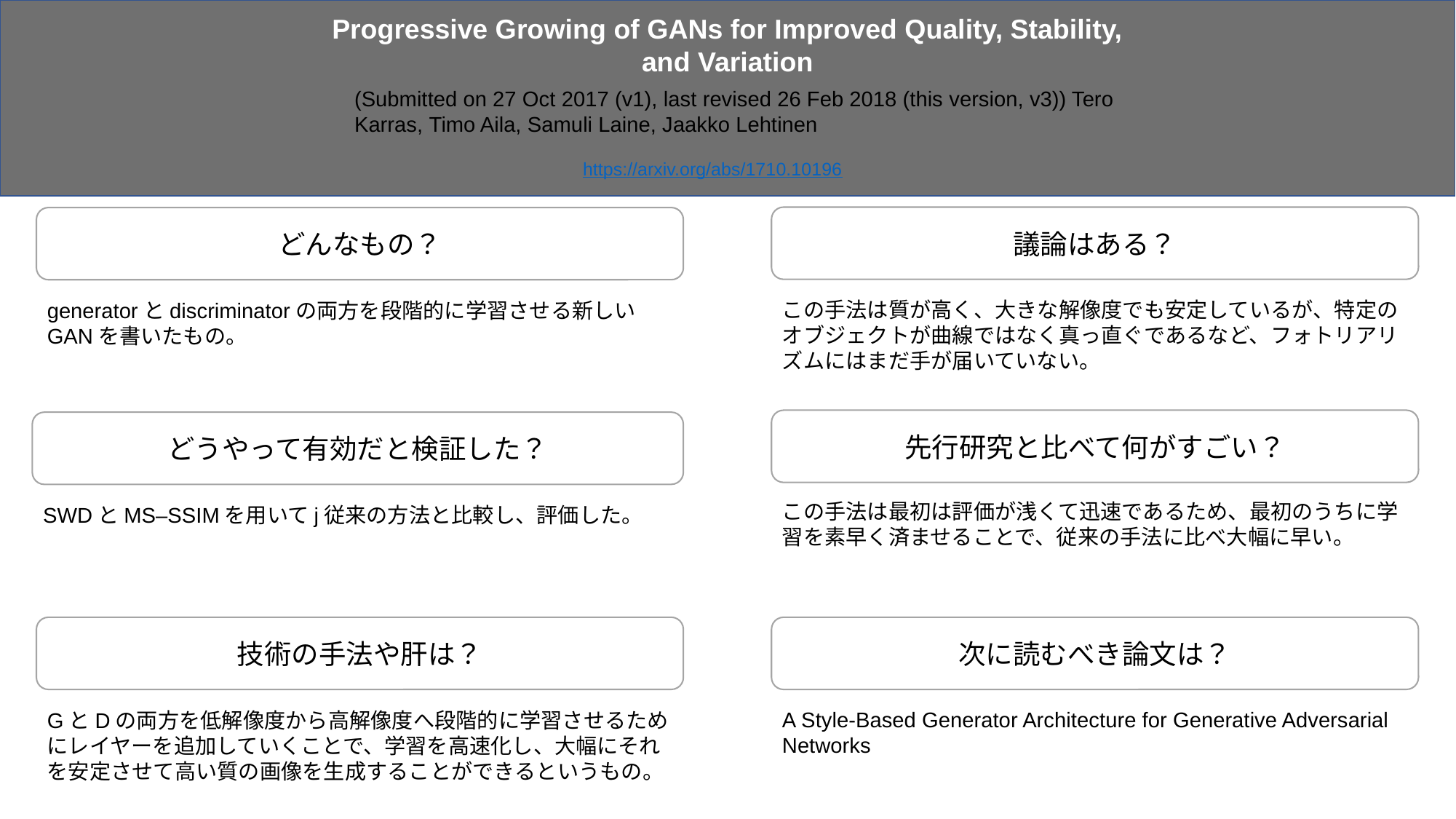

Progressive Growing of GANs for Improved Quality, Stability, and Variation
(Submitted on 27 Oct 2017 (v1), last revised 26 Feb 2018 (this version, v3)) Tero Karras, Timo Aila, Samuli Laine, Jaakko Lehtinen
https://arxiv.org/abs/1710.10196
議論はある？
どんなもの？
この手法は質が高く、大きな解像度でも安定しているが、特定のオブジェクトが曲線ではなく真っ直ぐであるなど、フォトリアリズムにはまだ手が届いていない。
generatorとdiscriminatorの両方を段階的に学習させる新しいGANを書いたもの。
先行研究と比べて何がすごい？
どうやって有効だと検証した？
この手法は最初は評価が浅くて迅速であるため、最初のうちに学習を素早く済ませることで、従来の手法に比べ大幅に早い。
SWDとMS–SSIMを用いてj従来の方法と比較し、評価した。
技術の手法や肝は？
次に読むべき論文は？
A Style-Based Generator Architecture for Generative Adversarial Networks
GとDの両方を低解像度から高解像度へ段階的に学習させるためにレイヤーを追加していくことで、学習を高速化し、大幅にそれを安定させて高い質の画像を生成することができるというもの。